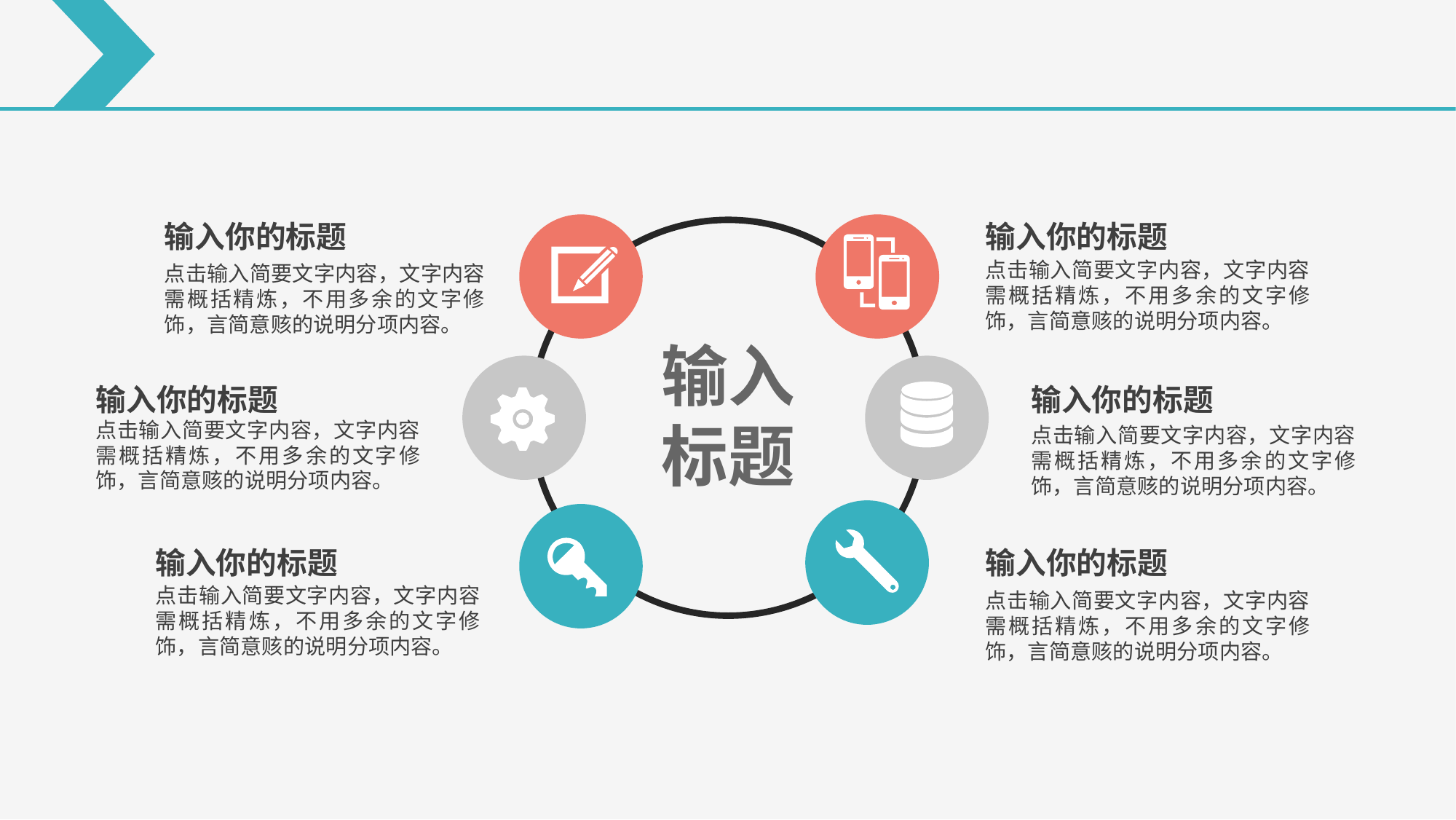

输入你的标题
点击输入简要文字内容，文字内容需概括精炼，不用多余的文字修饰，言简意赅的说明分项内容。
输入你的标题
点击输入简要文字内容，文字内容需概括精炼，不用多余的文字修饰，言简意赅的说明分项内容。

输入
标题

输入你的标题
点击输入简要文字内容，文字内容需概括精炼，不用多余的文字修饰，言简意赅的说明分项内容。
输入你的标题
点击输入简要文字内容，文字内容需概括精炼，不用多余的文字修饰，言简意赅的说明分项内容。

输入你的标题
点击输入简要文字内容，文字内容需概括精炼，不用多余的文字修饰，言简意赅的说明分项内容。
输入你的标题
点击输入简要文字内容，文字内容需概括精炼，不用多余的文字修饰，言简意赅的说明分项内容。